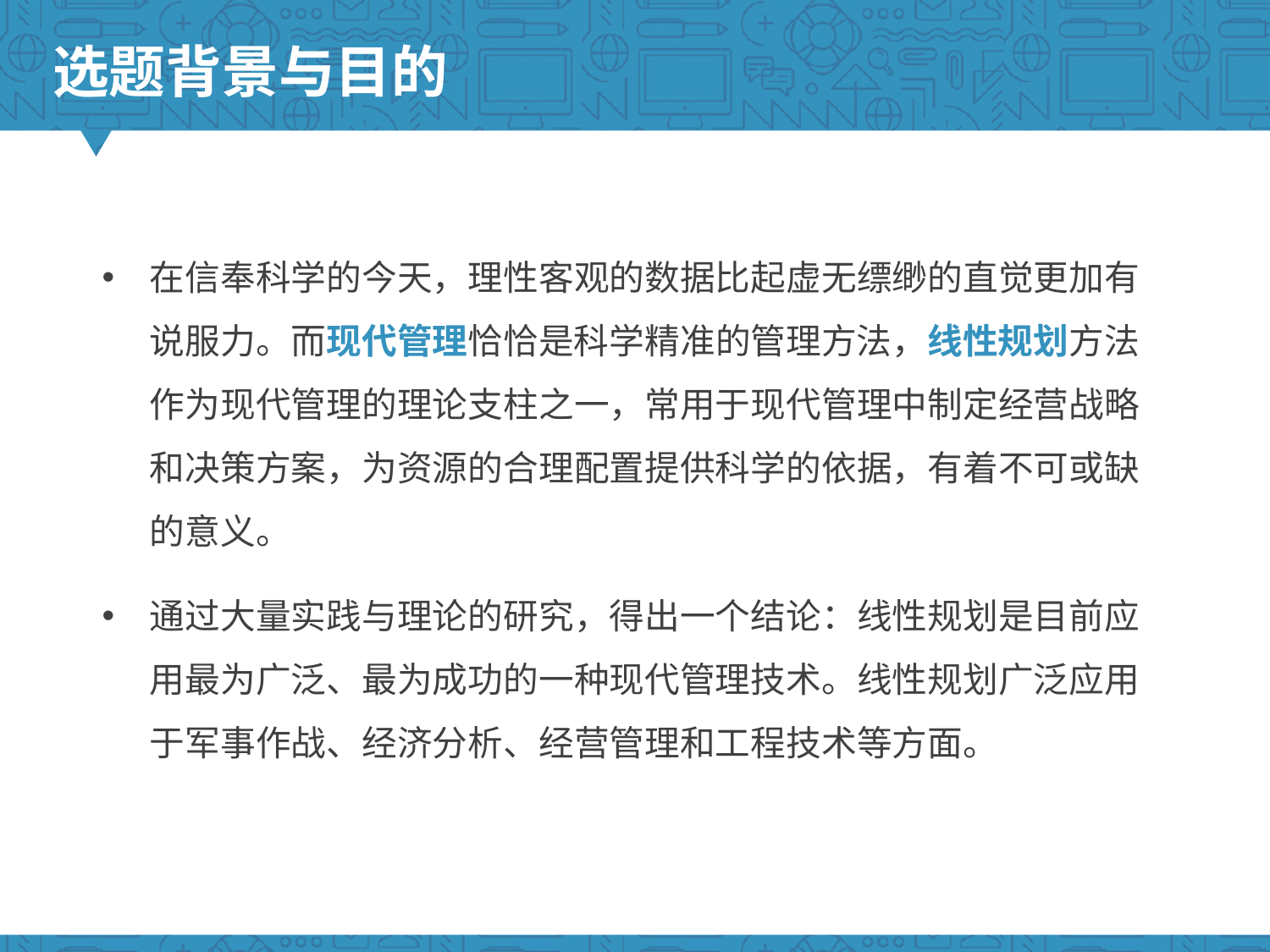

选题背景与目的
4
在信奉科学的今天，理性客观的数据比起虚无缥缈的直觉更加有说服力。而现代管理恰恰是科学精准的管理方法，线性规划方法作为现代管理的理论支柱之一，常用于现代管理中制定经营战略和决策方案，为资源的合理配置提供科学的依据，有着不可或缺的意义。
通过大量实践与理论的研究，得出一个结论：线性规划是目前应用最为广泛、最为成功的一种现代管理技术。线性规划广泛应用于军事作战、经济分析、经营管理和工程技术等方面。